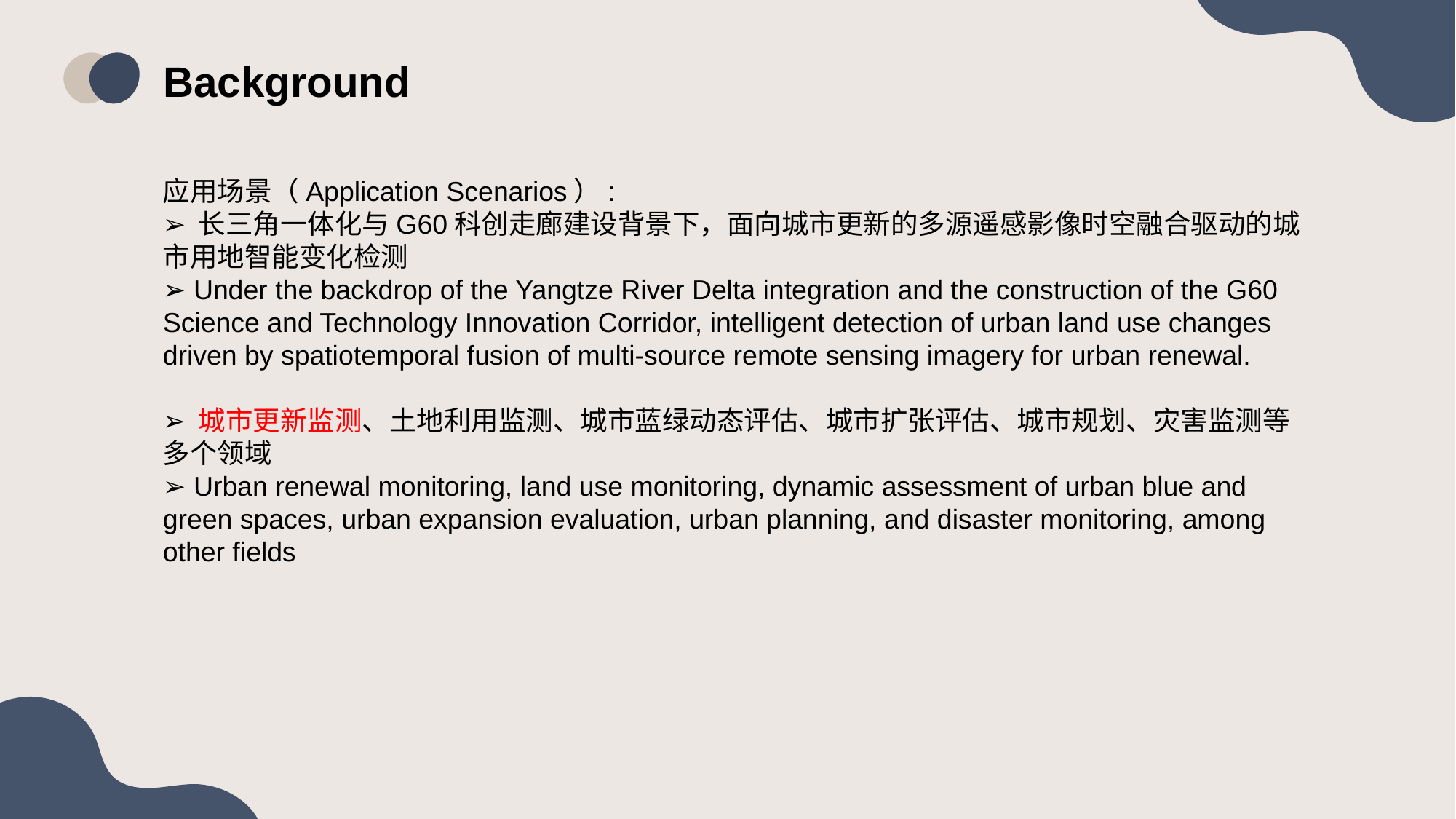

Background

应用场景（Application Scenarios）:
➢ 长三角一体化与G60科创走廊建设背景下，面向城市更新的多源遥感影像时空融合驱动的城市用地智能变化检测
➢ Under the backdrop of the Yangtze River Delta integration and the construction of the G60 Science and Technology Innovation Corridor, intelligent detection of urban land use changes driven by spatiotemporal fusion of multi-source remote sensing imagery for urban renewal.

➢ 城市更新监测、土地利用监测、城市蓝绿动态评估、城市扩张评估、城市规划、灾害监测等多个领域
➢ Urban renewal monitoring, land use monitoring, dynamic assessment of urban blue and green spaces, urban expansion evaluation, urban planning, and disaster monitoring, among other fields